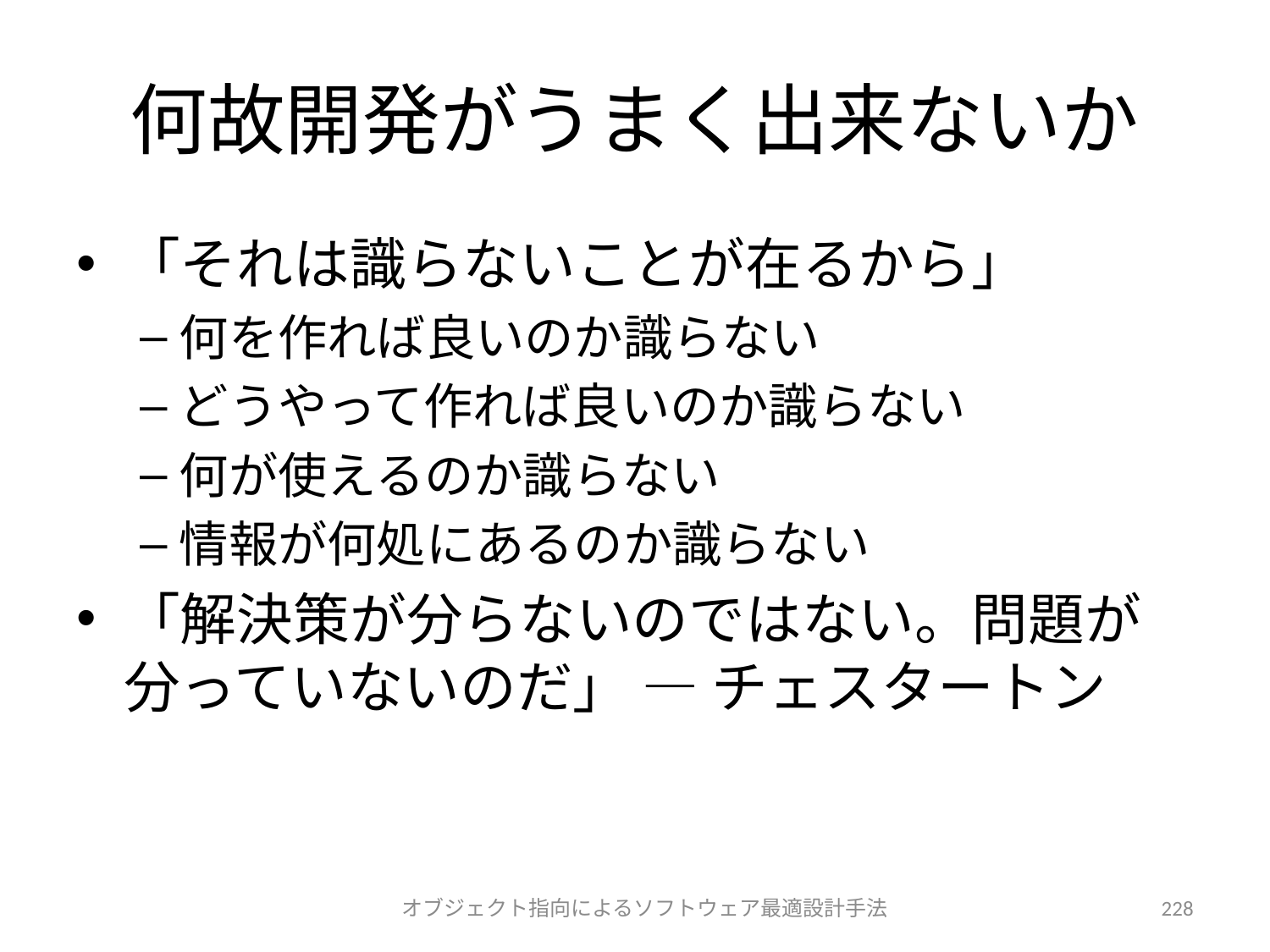

# 何故開発がうまく出来ないか
「それは識らないことが在るから」
何を作れば良いのか識らない
どうやって作れば良いのか識らない
何が使えるのか識らない
情報が何処にあるのか識らない
「解決策が分らないのではない。問題が分っていないのだ」 ― チェスタートン

オブジェクト指向によるソフトウェア最適設計手法
228